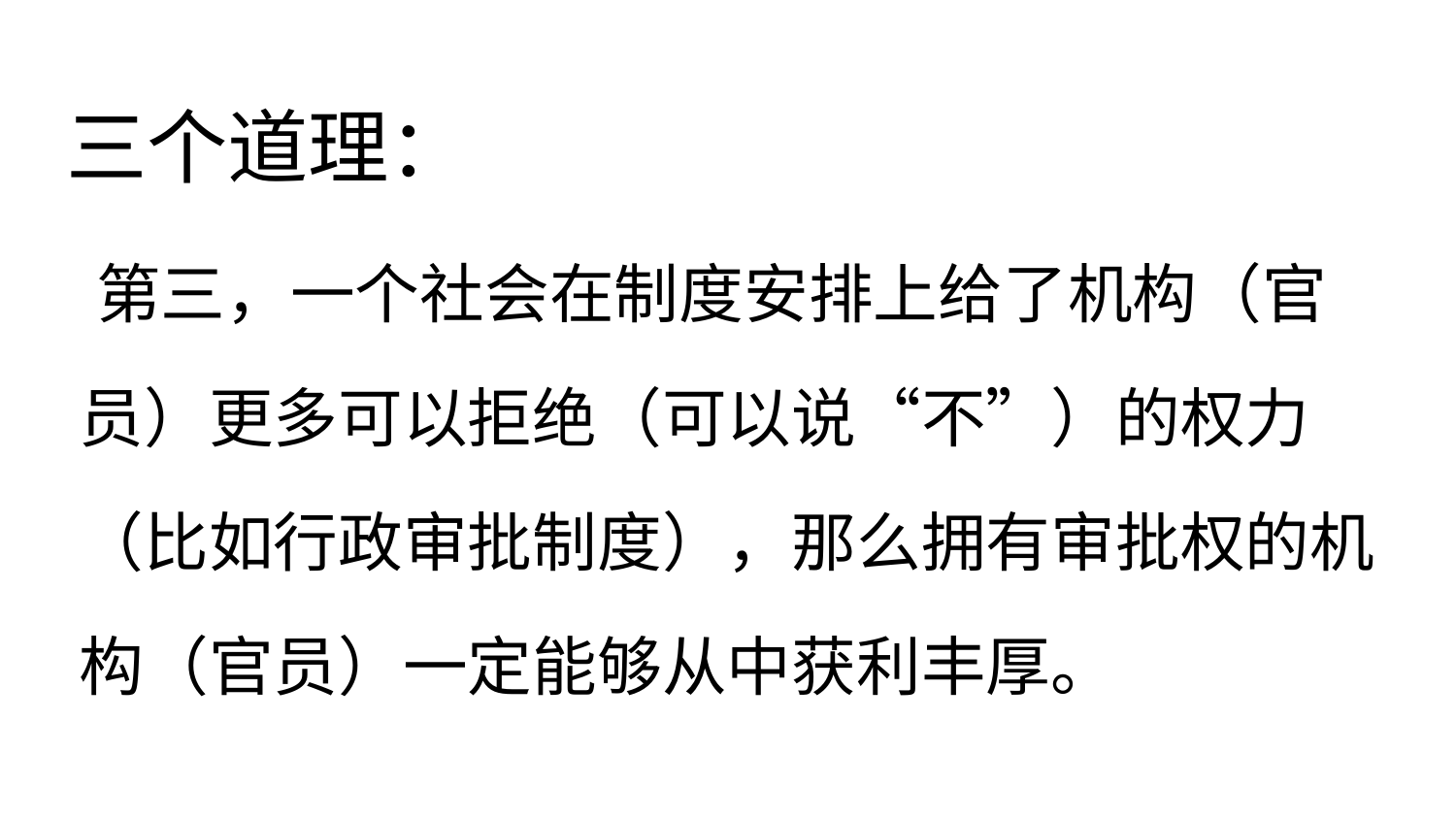

三个道理：
 第三，一个社会在制度安排上给了机构（官员）更多可以拒绝（可以说“不”）的权力（比如行政审批制度），那么拥有审批权的机构（官员）一定能够从中获利丰厚。